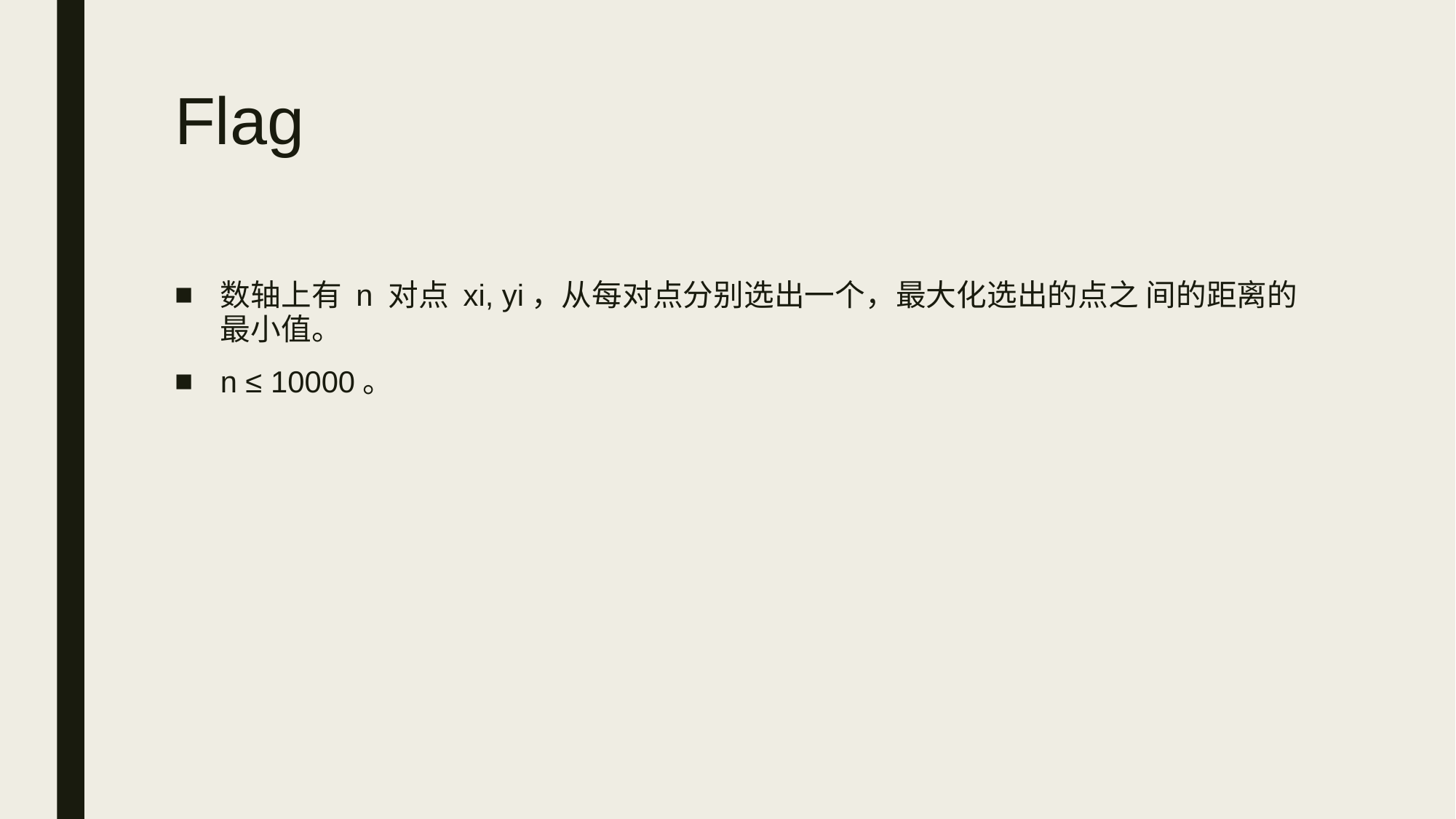

# Flag
数轴上有 n 对点 xi, yi，从每对点分别选出一个，最大化选出的点之 间的距离的最小值。
n ≤ 10000。